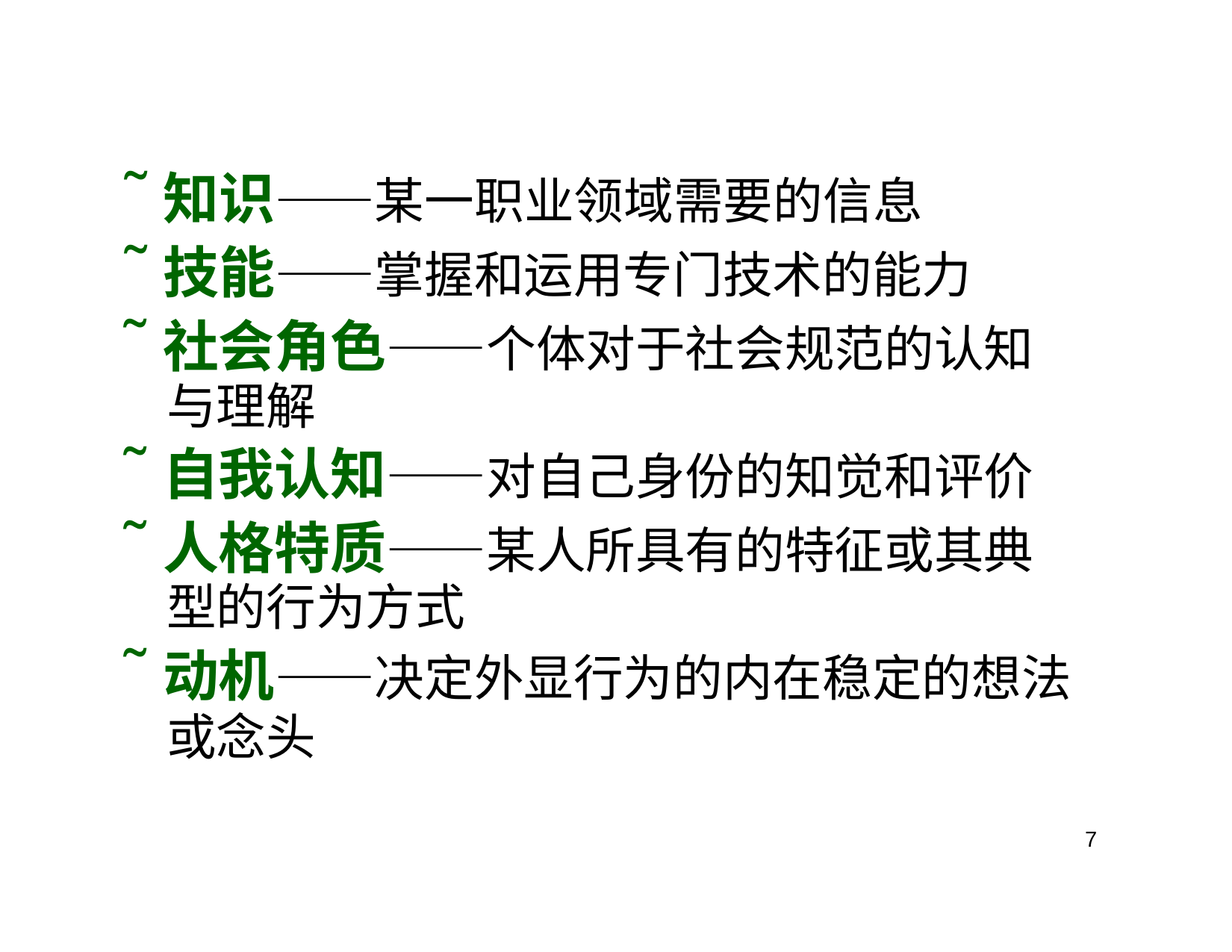

# ˜知识——某一职业领域需要的信息
˜技能——掌握和运用专门技术的能力
˜社会角色——个体对于社会规范的认知
与理解
˜自我认知——对自己身份的知觉和评价
˜人格特质——某人所具有的特征或其典
型的行为方式
˜动机——决定外显行为的内在稳定的想法
或念头
7